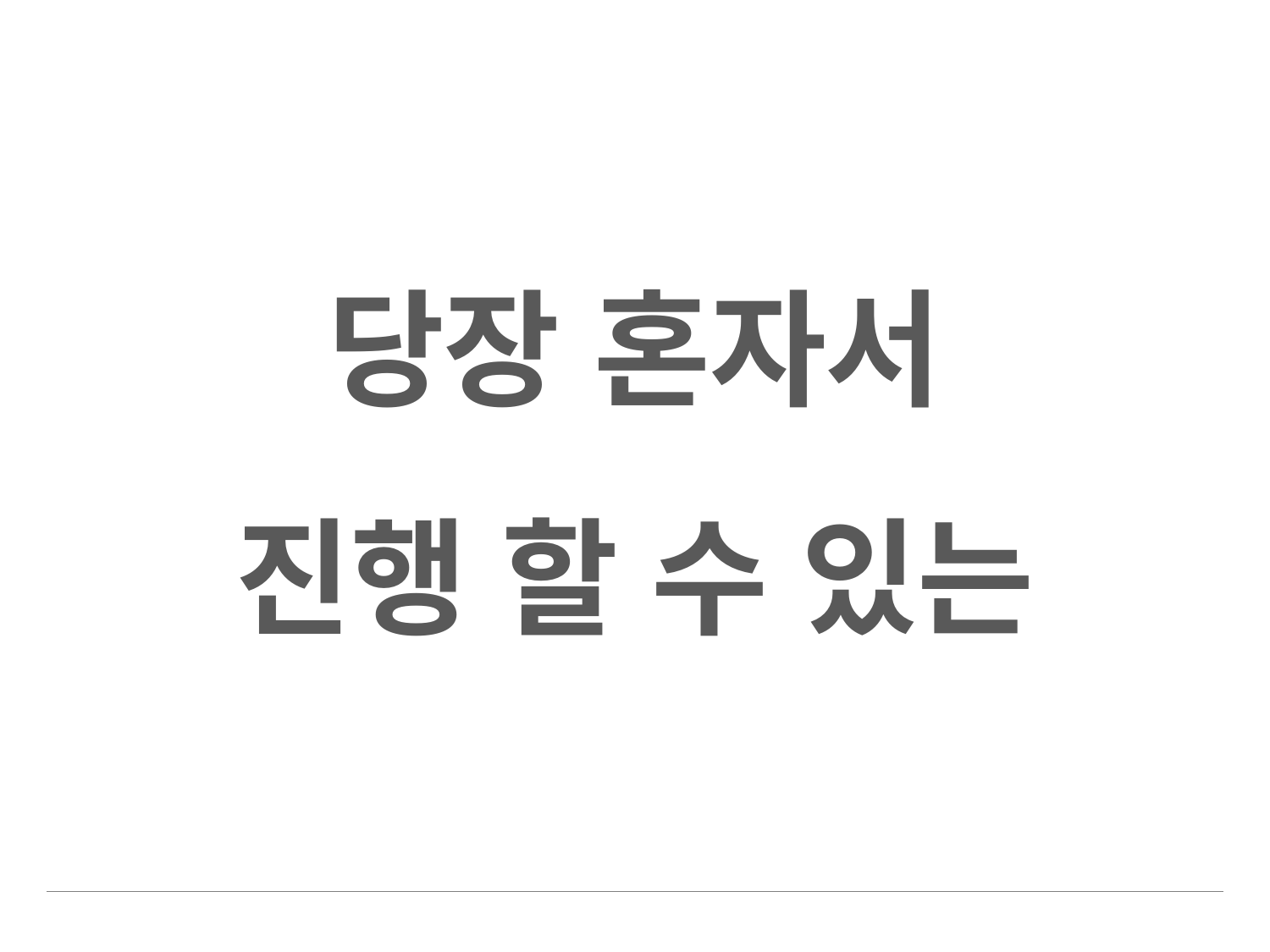

# 당장 혼자서 진행 할 수 있는